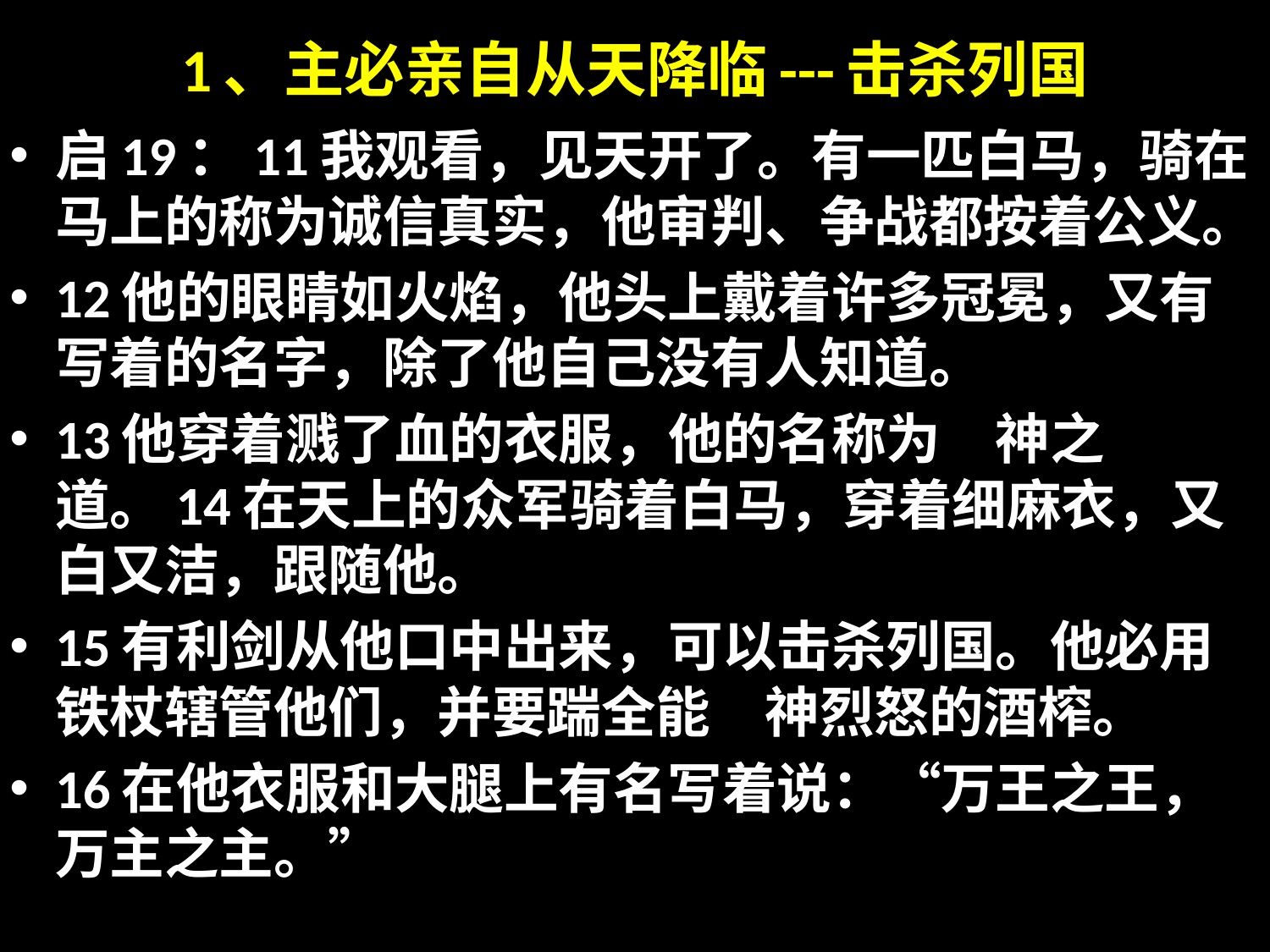

# 1、主必亲自从天降临---击杀列国
启19：11我观看，见天开了。有一匹白马，骑在马上的称为诚信真实，他审判、争战都按着公义。
12他的眼睛如火焰，他头上戴着许多冠冕，又有写着的名字，除了他自己没有人知道。
13他穿着溅了血的衣服，他的名称为　神之道。14在天上的众军骑着白马，穿着细麻衣，又白又洁，跟随他。
15有利剑从他口中出来，可以击杀列国。他必用铁杖辖管他们，并要踹全能　神烈怒的酒榨。
16在他衣服和大腿上有名写着说：“万王之王，万主之主。”